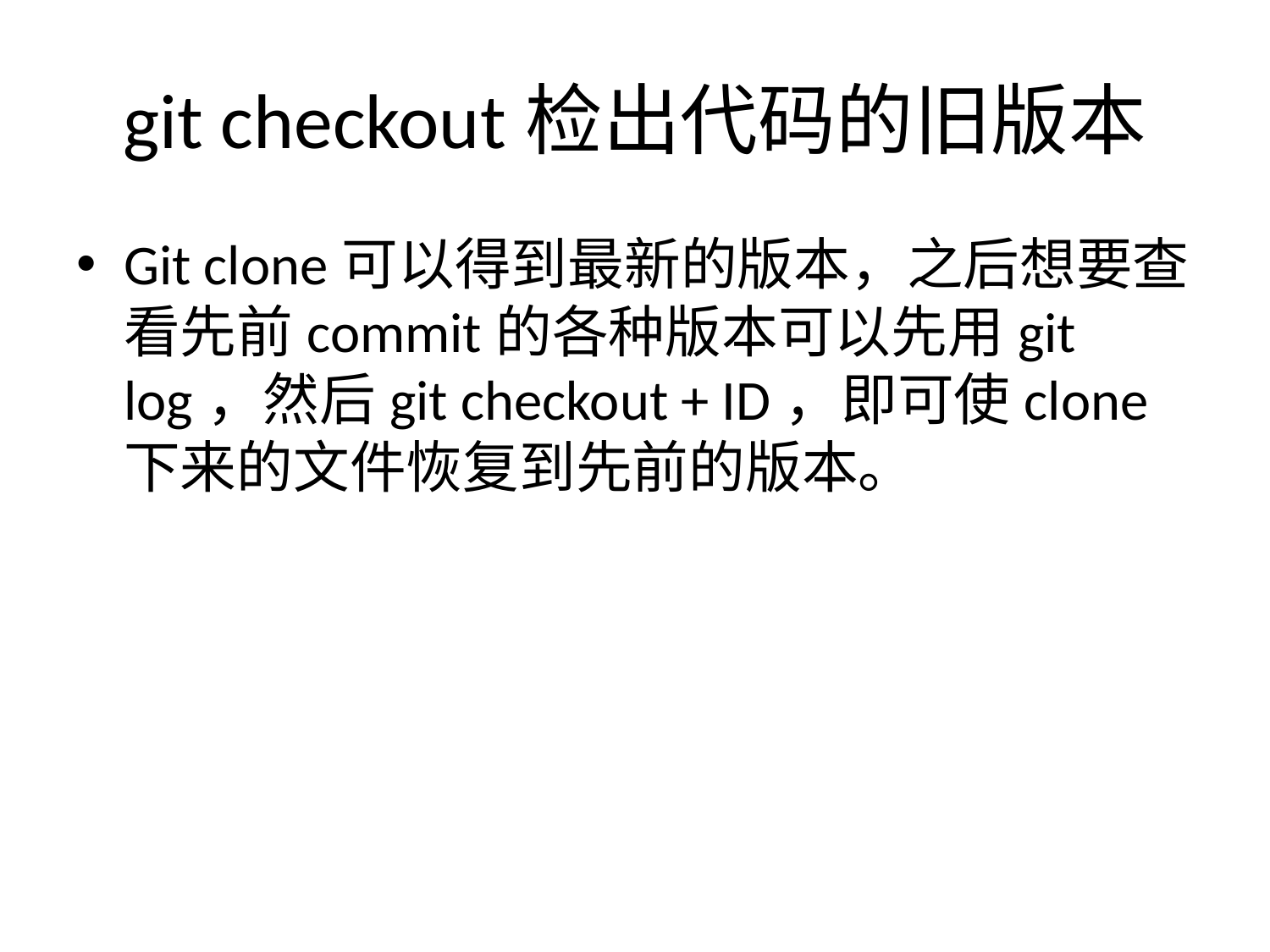

# git checkout检出代码的旧版本
Git clone可以得到最新的版本，之后想要查看先前commit的各种版本可以先用git log，然后git checkout + ID，即可使clone下来的文件恢复到先前的版本。